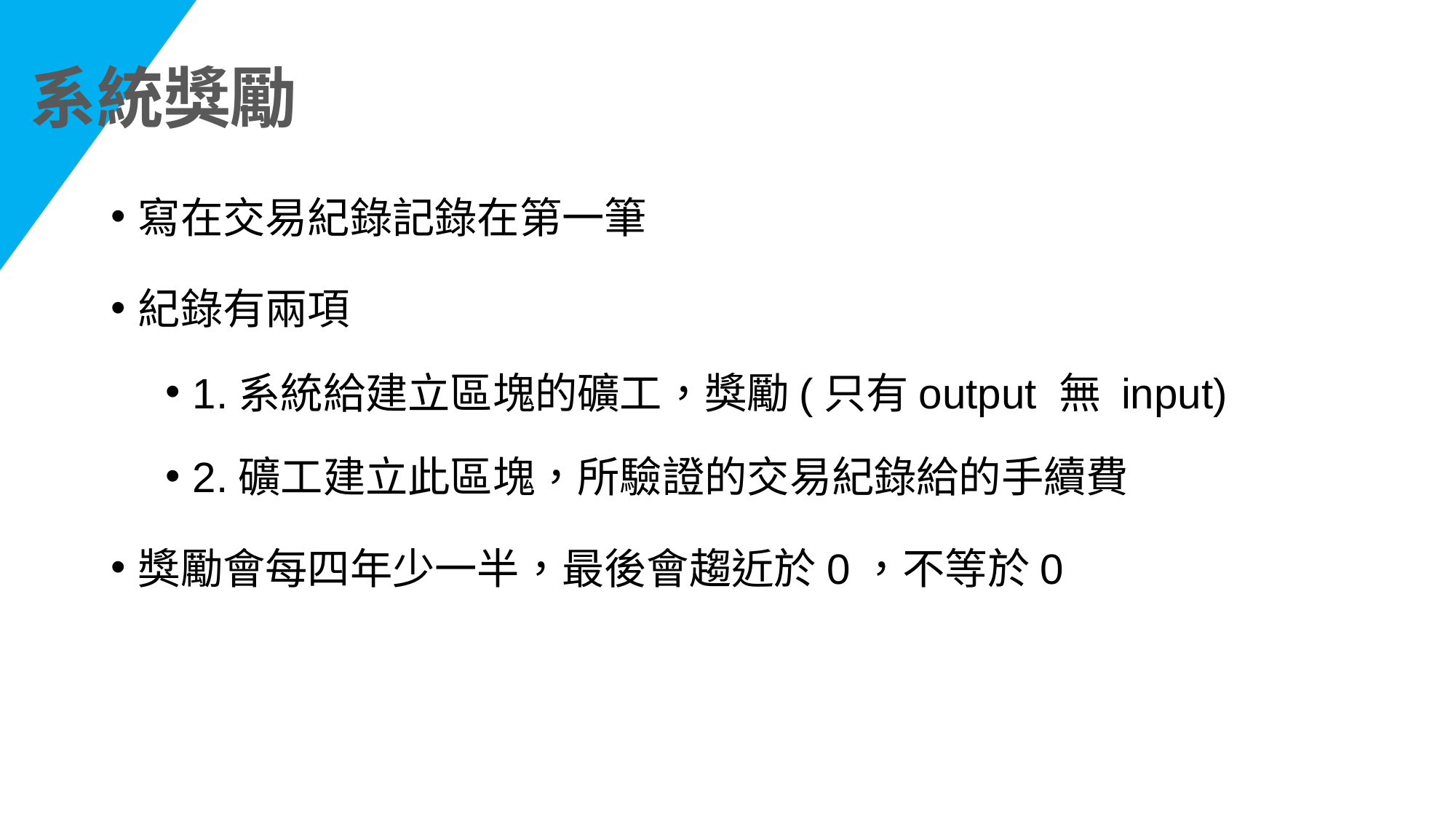

系統獎勵
寫在交易紀錄記錄在第一筆
紀錄有兩項
1.系統給建立區塊的礦工，獎勵(只有output 無 input)
2.礦工建立此區塊，所驗證的交易紀錄給的手續費
獎勵會每四年少一半，最後會趨近於0，不等於0